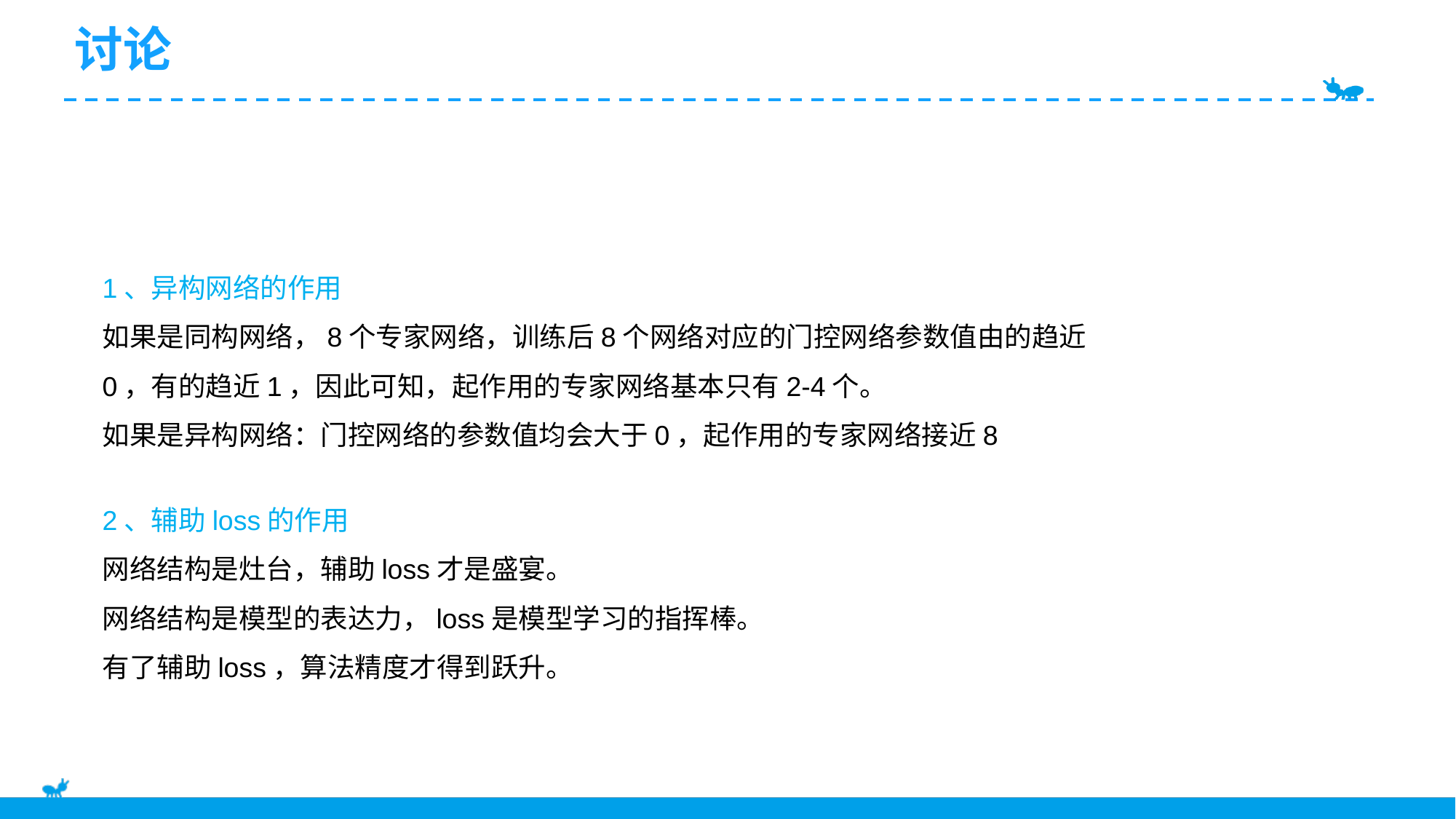

# 讨论
1、异构网络的作用
如果是同构网络，8个专家网络，训练后8个网络对应的门控网络参数值由的趋近0，有的趋近1，因此可知，起作用的专家网络基本只有2-4个。
如果是异构网络：门控网络的参数值均会大于0，起作用的专家网络接近8
2、辅助loss的作用
网络结构是灶台，辅助loss才是盛宴。
网络结构是模型的表达力，loss是模型学习的指挥棒。
有了辅助loss，算法精度才得到跃升。